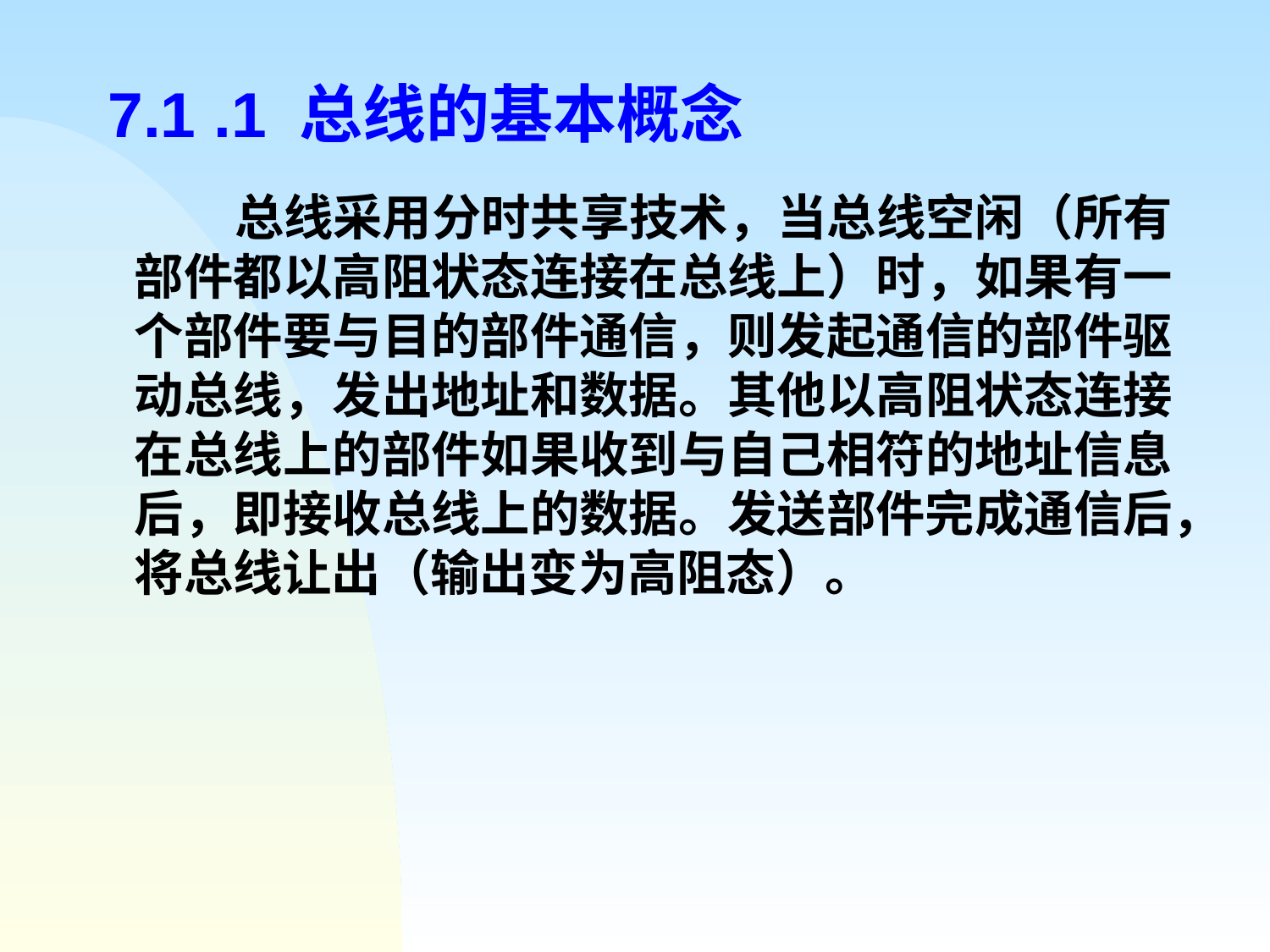

7.1 .1 总线的基本概念
            总线采用分时共享技术，当总线空闲（所有部件都以高阻状态连接在总线上）时，如果有一个部件要与目的部件通信，则发起通信的部件驱动总线，发出地址和数据。其他以高阻状态连接在总线上的部件如果收到与自己相符的地址信息后，即接收总线上的数据。发送部件完成通信后，将总线让出（输出变为高阻态）。
111